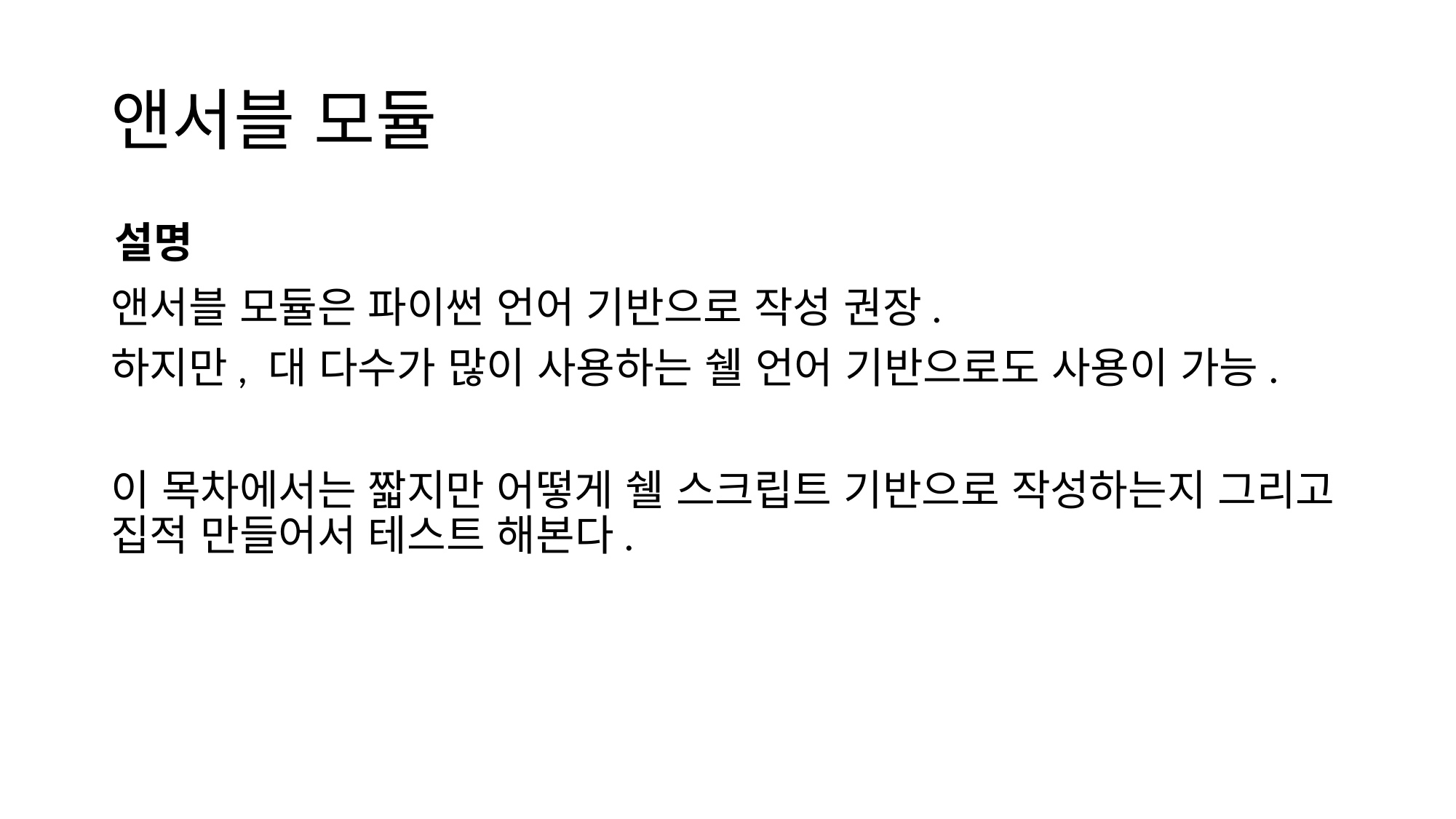

# 앤서블 모듈
설명
앤서블 모듈은 파이썬 언어 기반으로 작성 권장.
하지만, 대 다수가 많이 사용하는 쉘 언어 기반으로도 사용이 가능.

이 목차에서는 짧지만 어떻게 쉘 스크립트 기반으로 작성하는지 그리고 집적 만들어서 테스트 해본다.